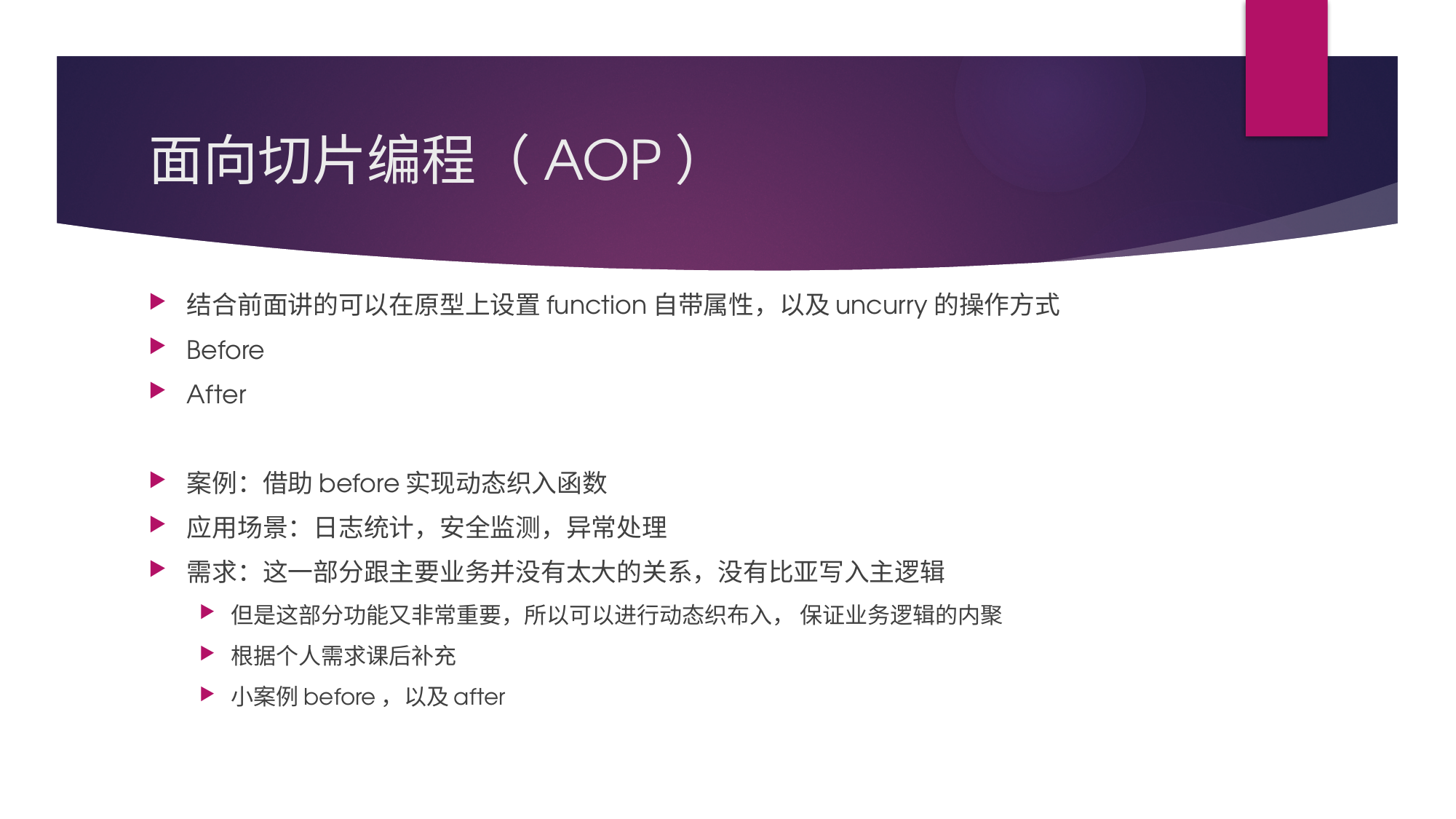

# 面向切片编程（AOP）
结合前面讲的可以在原型上设置function自带属性，以及uncurry的操作方式
Before
After

案例：借助before实现动态织入函数
应用场景：日志统计，安全监测，异常处理
需求：这一部分跟主要业务并没有太大的关系，没有比亚写入主逻辑
但是这部分功能又非常重要，所以可以进行动态织布入， 保证业务逻辑的内聚
根据个人需求课后补充
小案例before，以及after